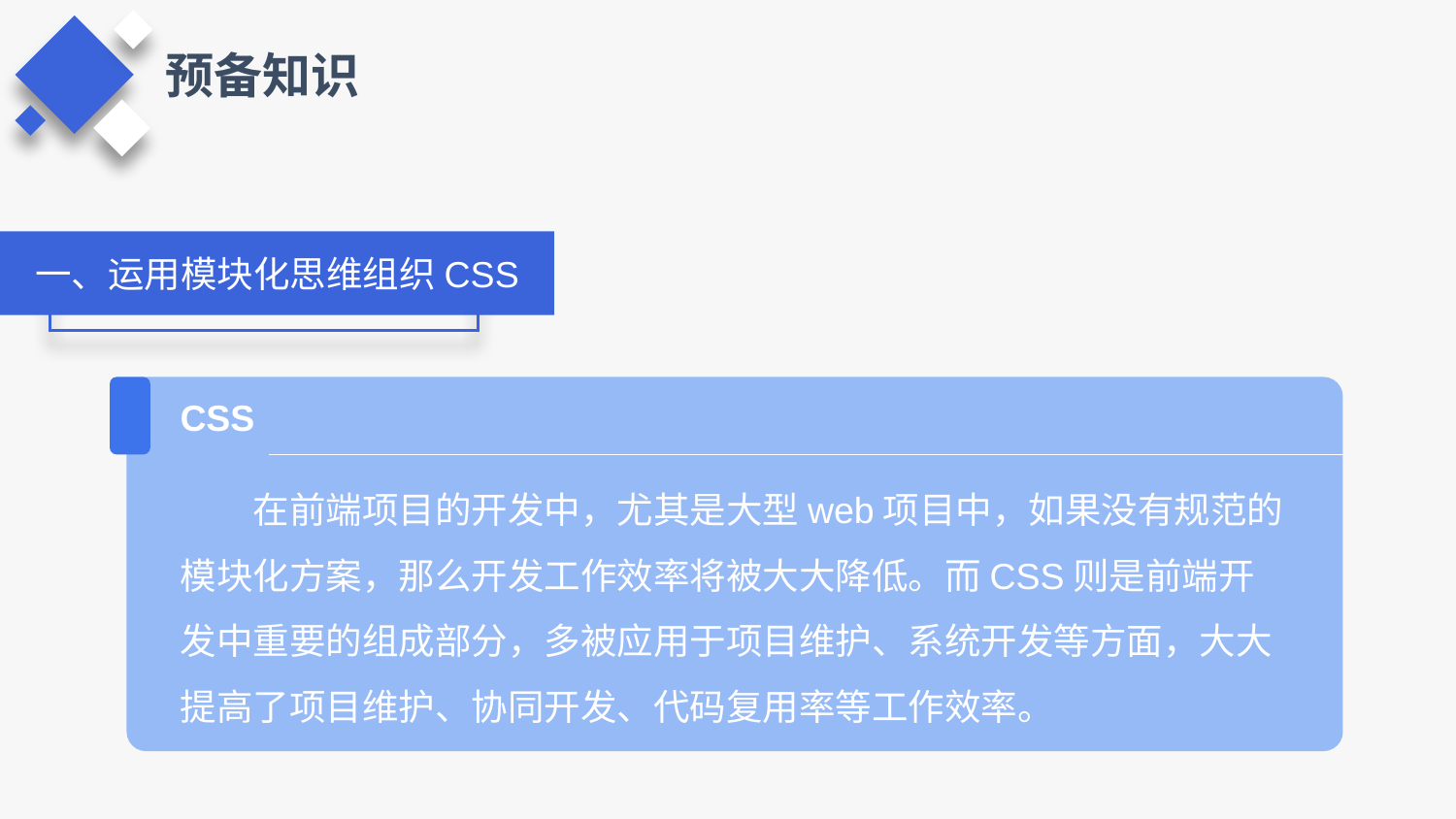

预备知识

一、运用模块化思维组织CSS

CSS
在前端项目的开发中，尤其是大型web项目中，如果没有规范的模块化方案，那么开发工作效率将被大大降低。而CSS则是前端开发中重要的组成部分，多被应用于项目维护、系统开发等方面，大大提高了项目维护、协同开发、代码复用率等工作效率。